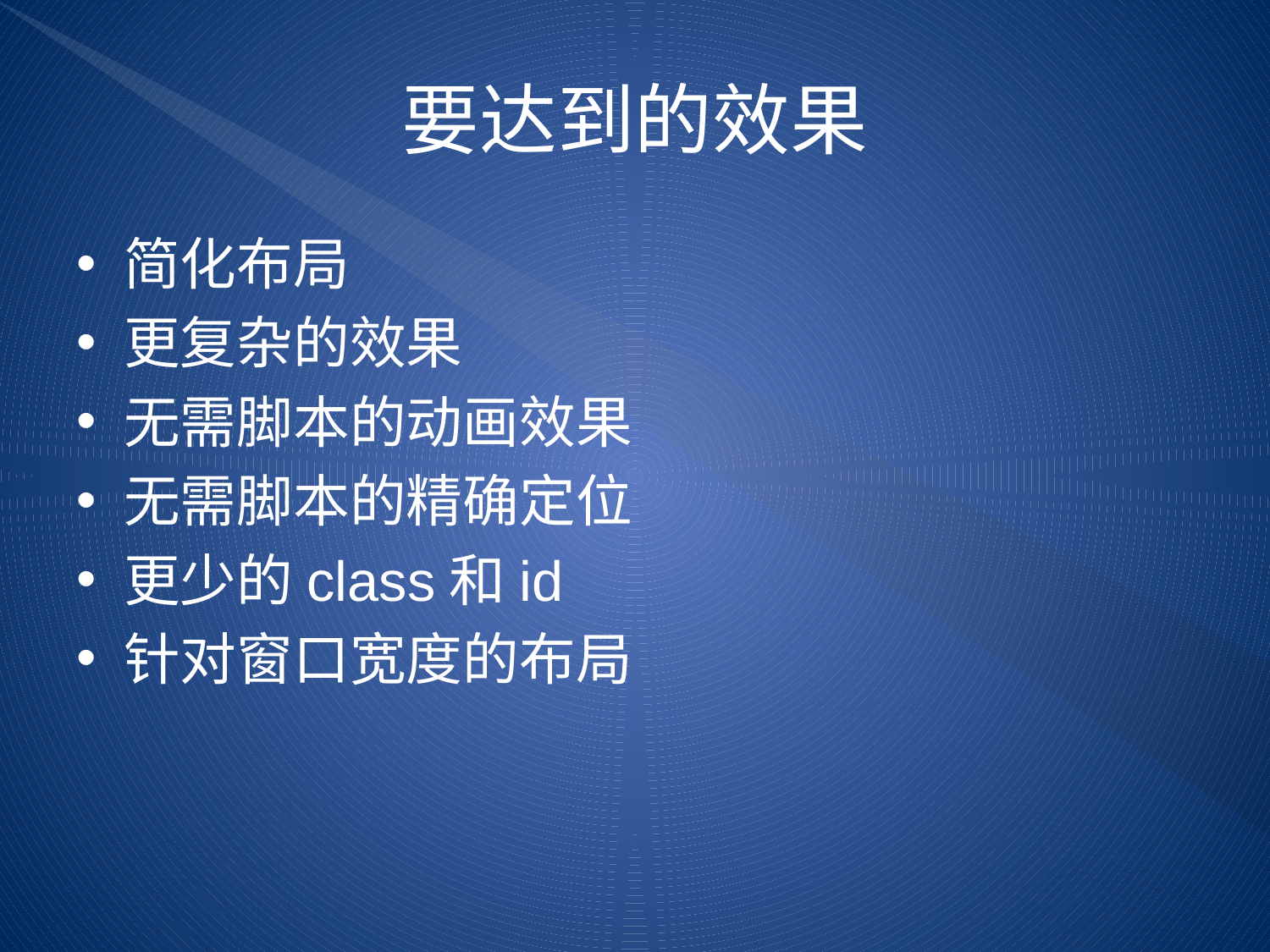

# 要达到的效果
简化布局
更复杂的效果
无需脚本的动画效果
无需脚本的精确定位
更少的class和id
针对窗口宽度的布局